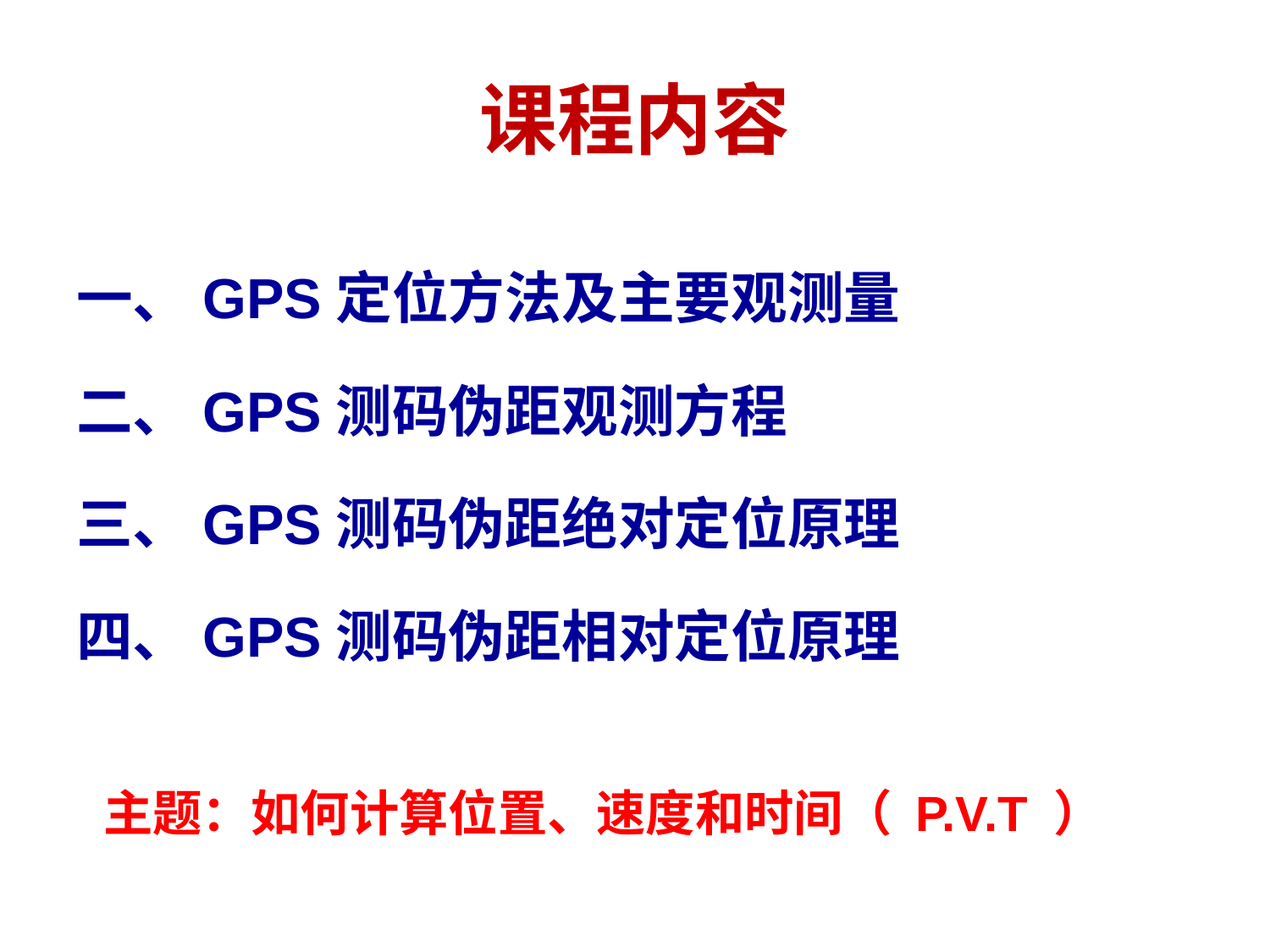

# 课程内容
一、GPS定位方法及主要观测量
二、GPS测码伪距观测方程
三、GPS测码伪距绝对定位原理
四、GPS测码伪距相对定位原理
主题：如何计算位置、速度和时间（ P.V.T ）